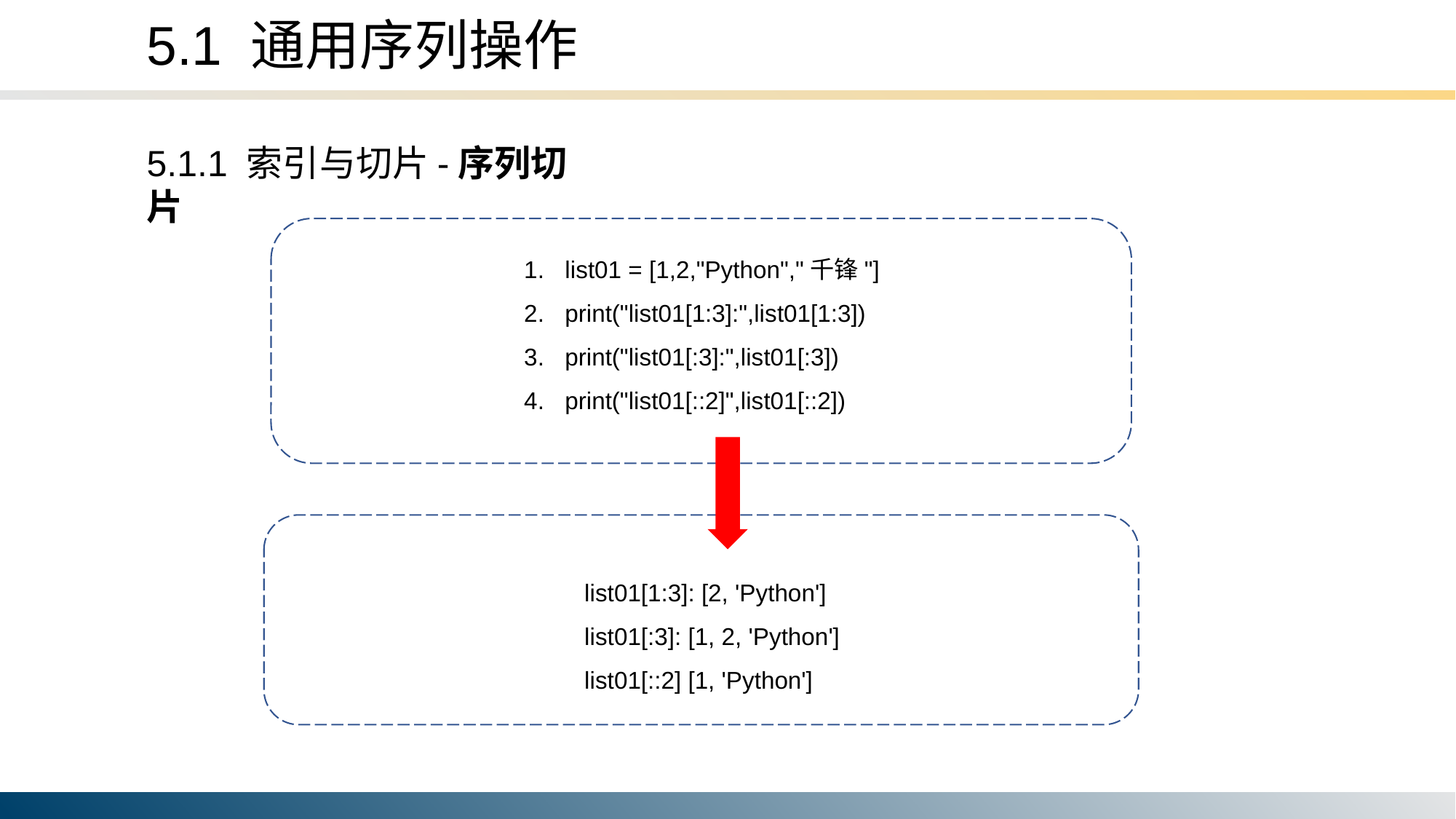

5.1 通用序列操作
5.1.1 索引与切片-序列切片

list01 = [1,2,"Python","千锋"]
print("list01[1:3]:",list01[1:3])
print("list01[:3]:",list01[:3])
print("list01[::2]",list01[::2])

list01[1:3]: [2, 'Python']
list01[:3]: [1, 2, 'Python']
list01[::2] [1, 'Python']